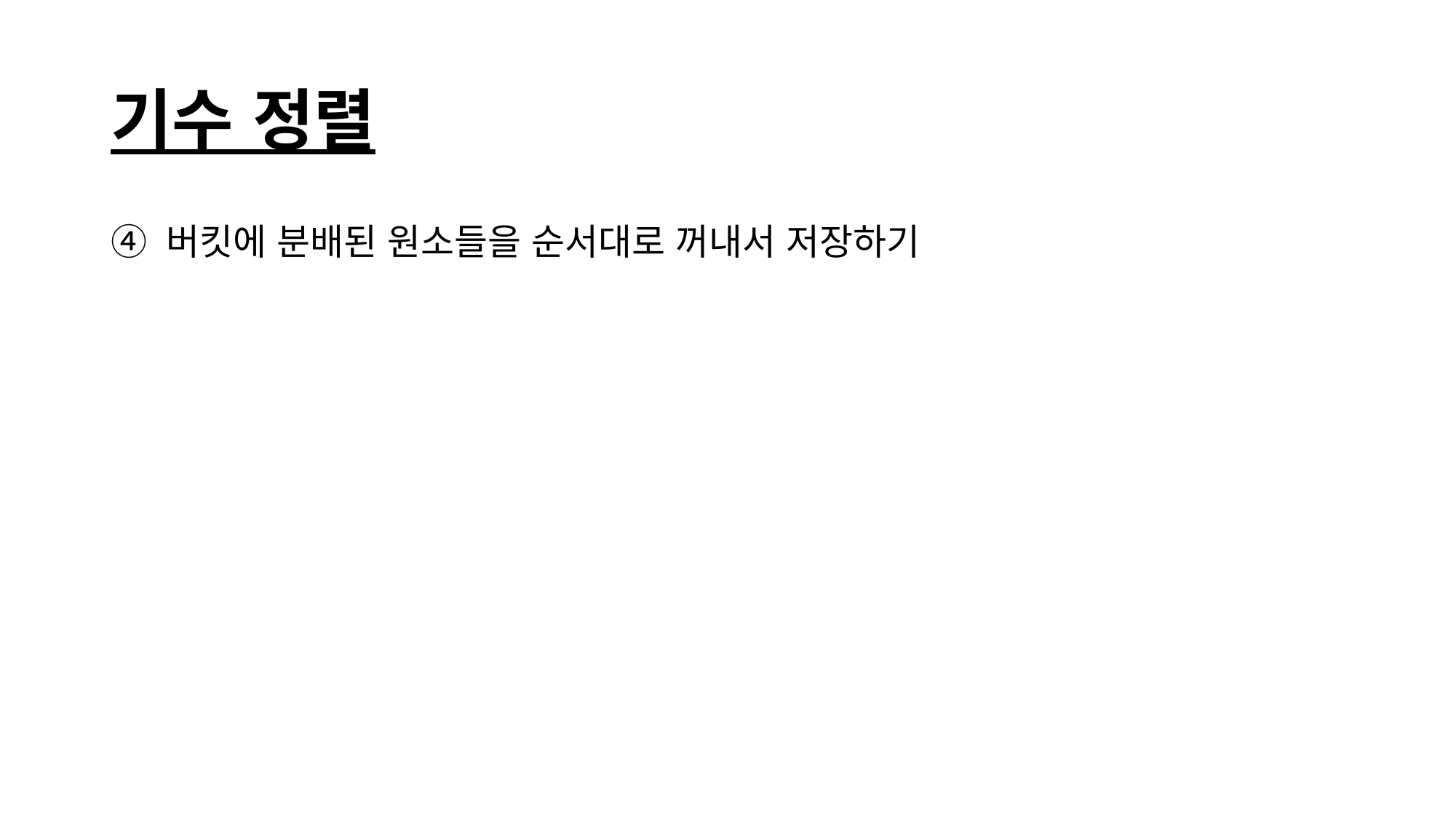

# 기수 정렬
④ 버킷에 분배된 원소들을 순서대로 꺼내서 저장하기